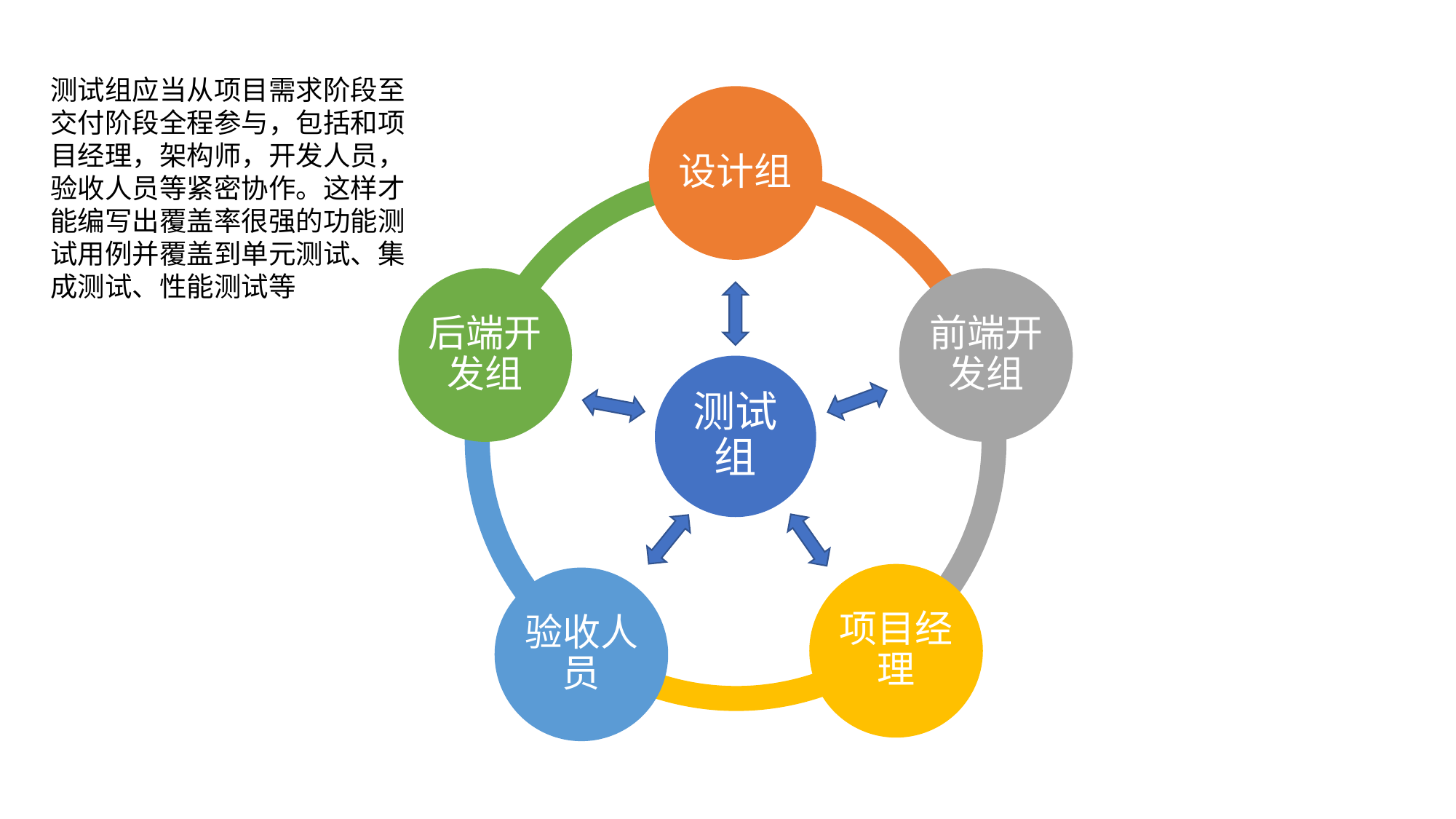

测试组应当从项目需求阶段至交付阶段全程参与，包括和项目经理，架构师，开发人员，验收人员等紧密协作。这样才能编写出覆盖率很强的功能测试用例并覆盖到单元测试、集成测试、性能测试等
测试组
设计组
前端开发组
项目经理
验收人员
后端开发组